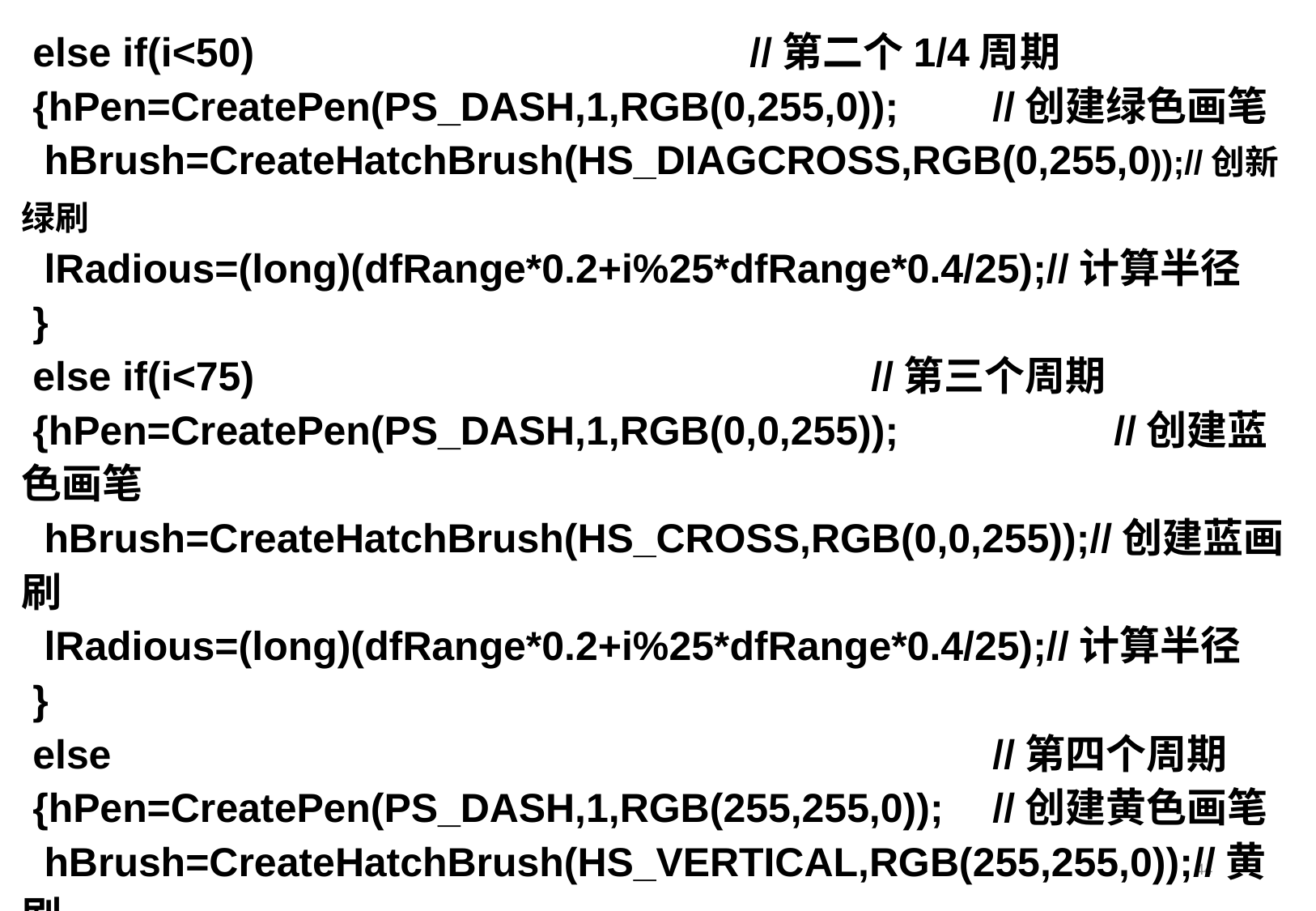

else if(i<50)					//第二个1/4周期
 {hPen=CreatePen(PS_DASH,1,RGB(0,255,0));	//创建绿色画笔
  hBrush=CreateHatchBrush(HS_DIAGCROSS,RGB(0,255,0));//创新绿刷
  lRadious=(long)(dfRange*0.2+i%25*dfRange*0.4/25);//计算半径
 }
 else if(i<75)						//第三个周期
 {hPen=CreatePen(PS_DASH,1,RGB(0,0,255));		//创建蓝色画笔
  hBrush=CreateHatchBrush(HS_CROSS,RGB(0,0,255));//创建蓝画刷
  lRadious=(long)(dfRange*0.2+i%25*dfRange*0.4/25);//计算半径
 }
 else								//第四个周期
 {hPen=CreatePen(PS_DASH,1,RGB(255,255,0));	//创建黄色画笔
  hBrush=CreateHatchBrush(HS_VERTICAL,RGB(255,255,0));//黄刷
  lRadious=(long)(dfRange*0.2+i%25*dfRange*0.4/25);//计算半径
 }
44